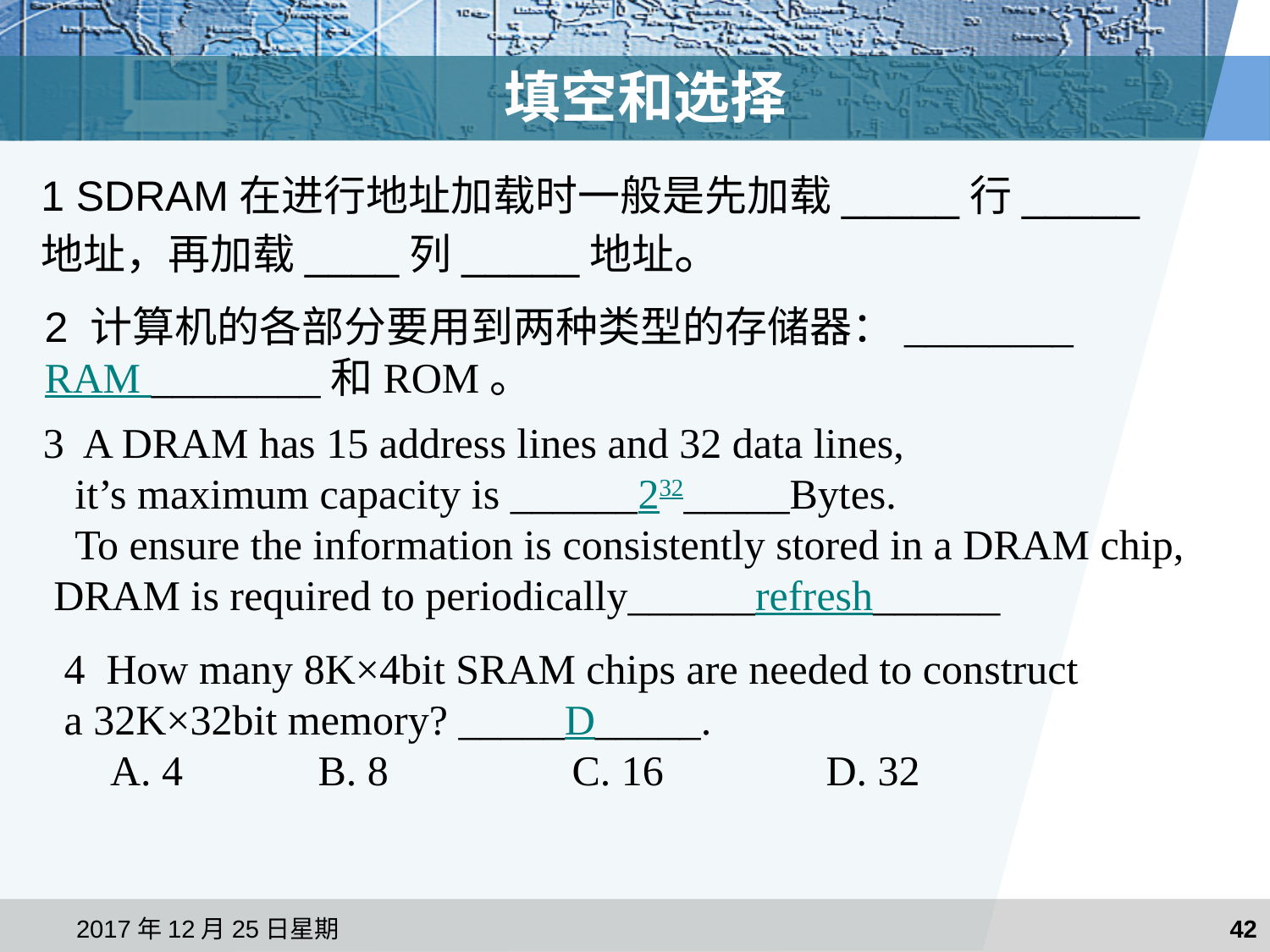

# 填空和选择
1 SDRAM在进行地址加载时一般是先加载_____行_____地址，再加载____列_____地址。

2 计算机的各部分要用到两种类型的存储器：________ RAM ________和ROM。
3  A DRAM has 15 address lines and 32 data lines,
   it’s maximum capacity is ______232_____Bytes.
   To ensure the information is consistently stored in a DRAM chip,
 DRAM is required to periodically______refresh______
4  How many 8K×4bit SRAM chips are needed to construct
a 32K×32bit memory? _____D_____.
A. 4		B. 8		C. 16		D. 32
2017年12月25日星期一
42